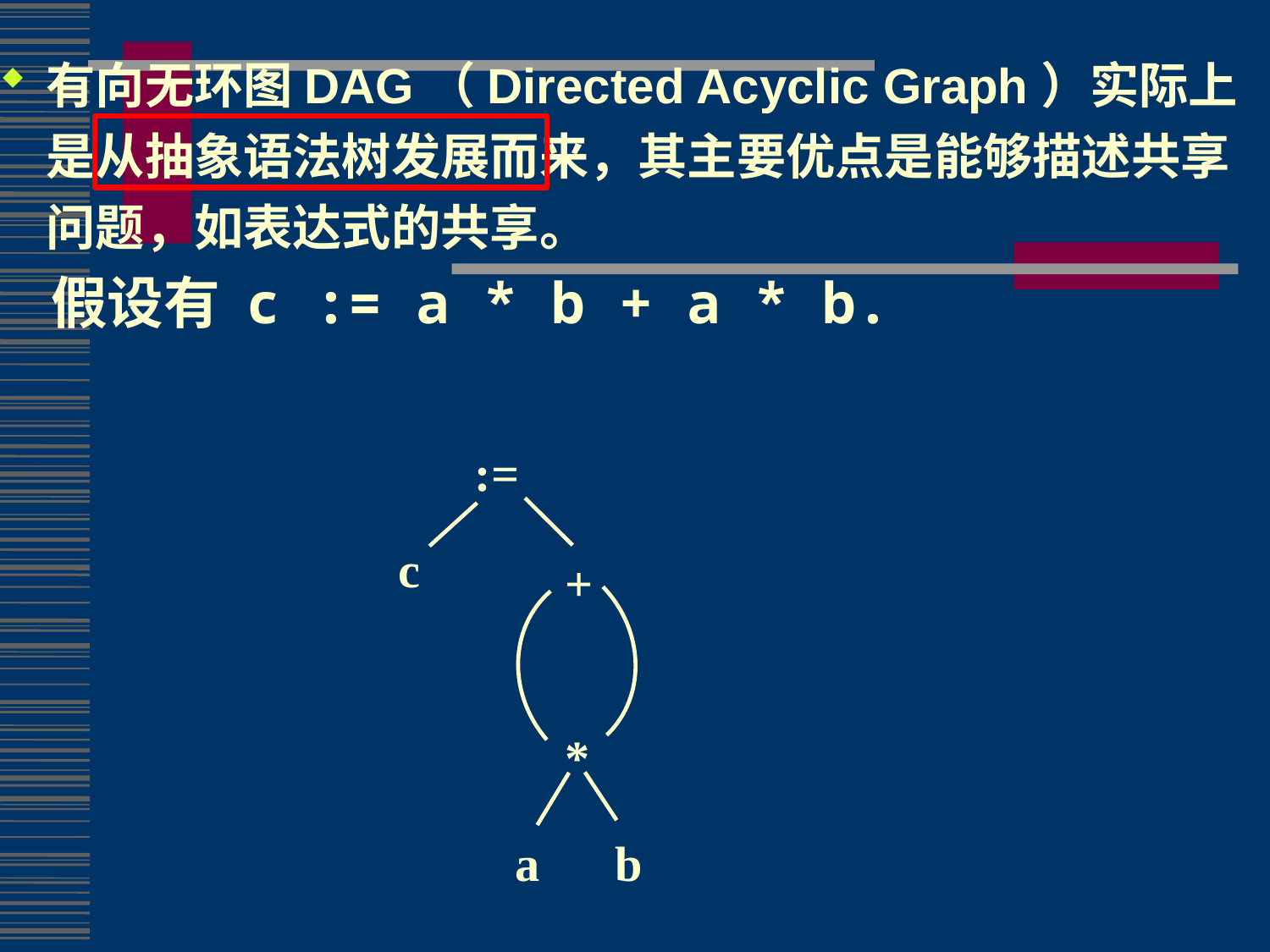

有向无环图DAG（Directed Acyclic Graph）实际上是从抽象语法树发展而来，其主要优点是能够描述共享问题，如表达式的共享。
   假设有 c := a * b + a * b.

:=

c
+

*

a
b